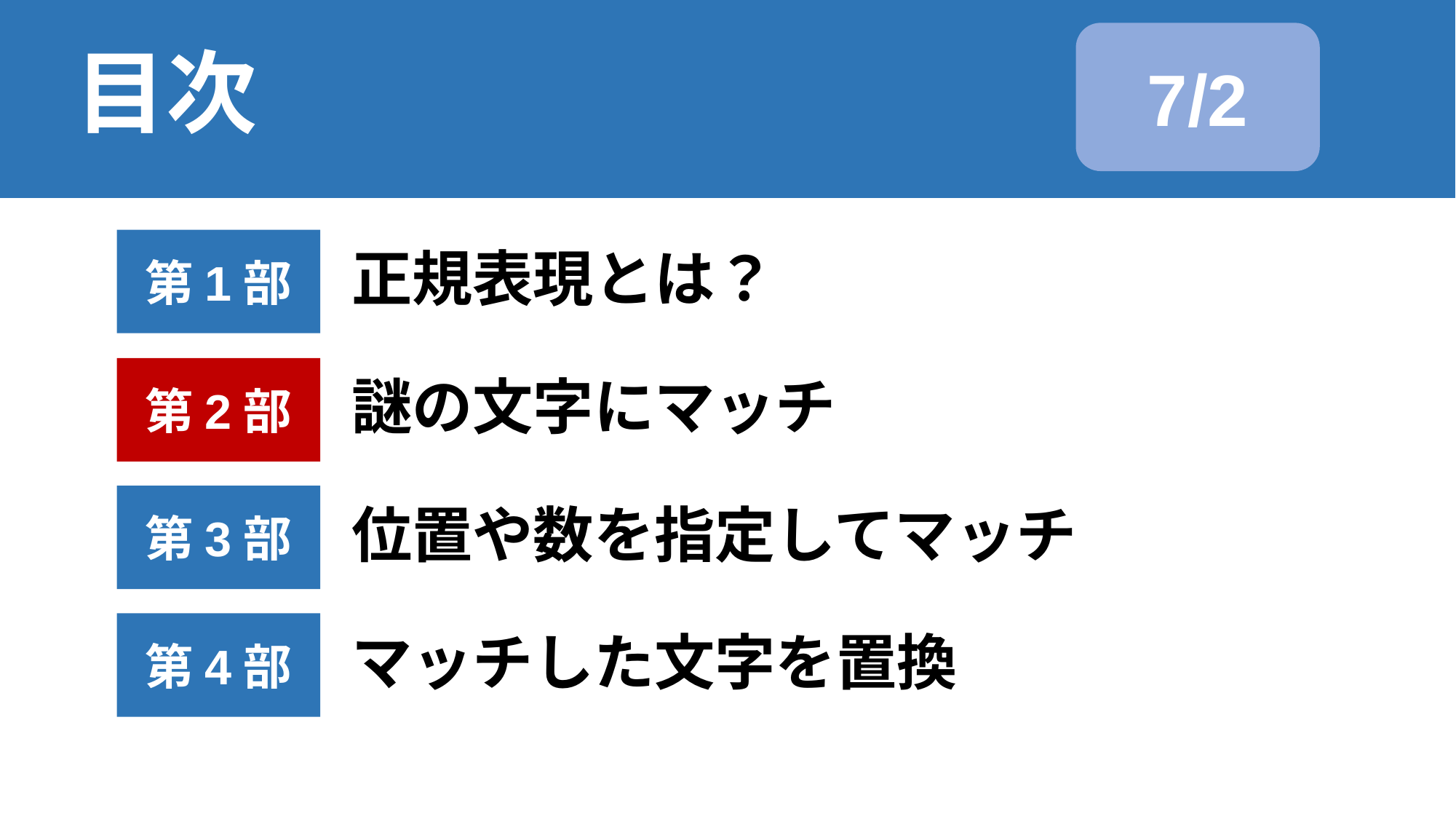

# 目次
7/2
正規表現とは？
第1部
謎の文字にマッチ
第2部
位置や数を指定してマッチ
第3部
マッチした文字を置換
第4部